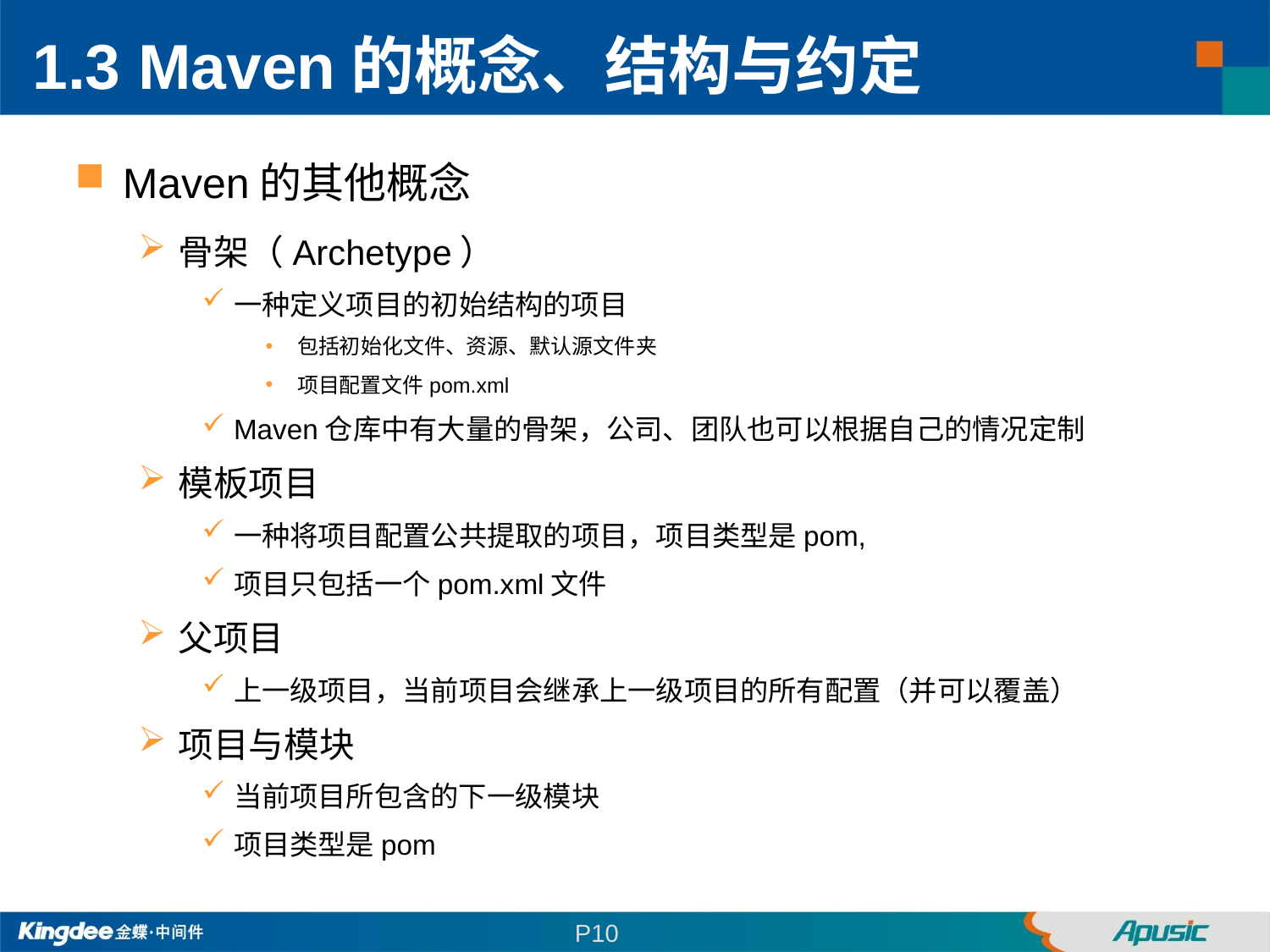

1.3 Maven的概念、结构与约定
Maven的其他概念
骨架（Archetype）
一种定义项目的初始结构的项目
包括初始化文件、资源、默认源文件夹
项目配置文件pom.xml
Maven仓库中有大量的骨架，公司、团队也可以根据自己的情况定制
模板项目
一种将项目配置公共提取的项目，项目类型是pom,
项目只包括一个pom.xml文件
父项目
上一级项目，当前项目会继承上一级项目的所有配置（并可以覆盖）
项目与模块
当前项目所包含的下一级模块
项目类型是pom